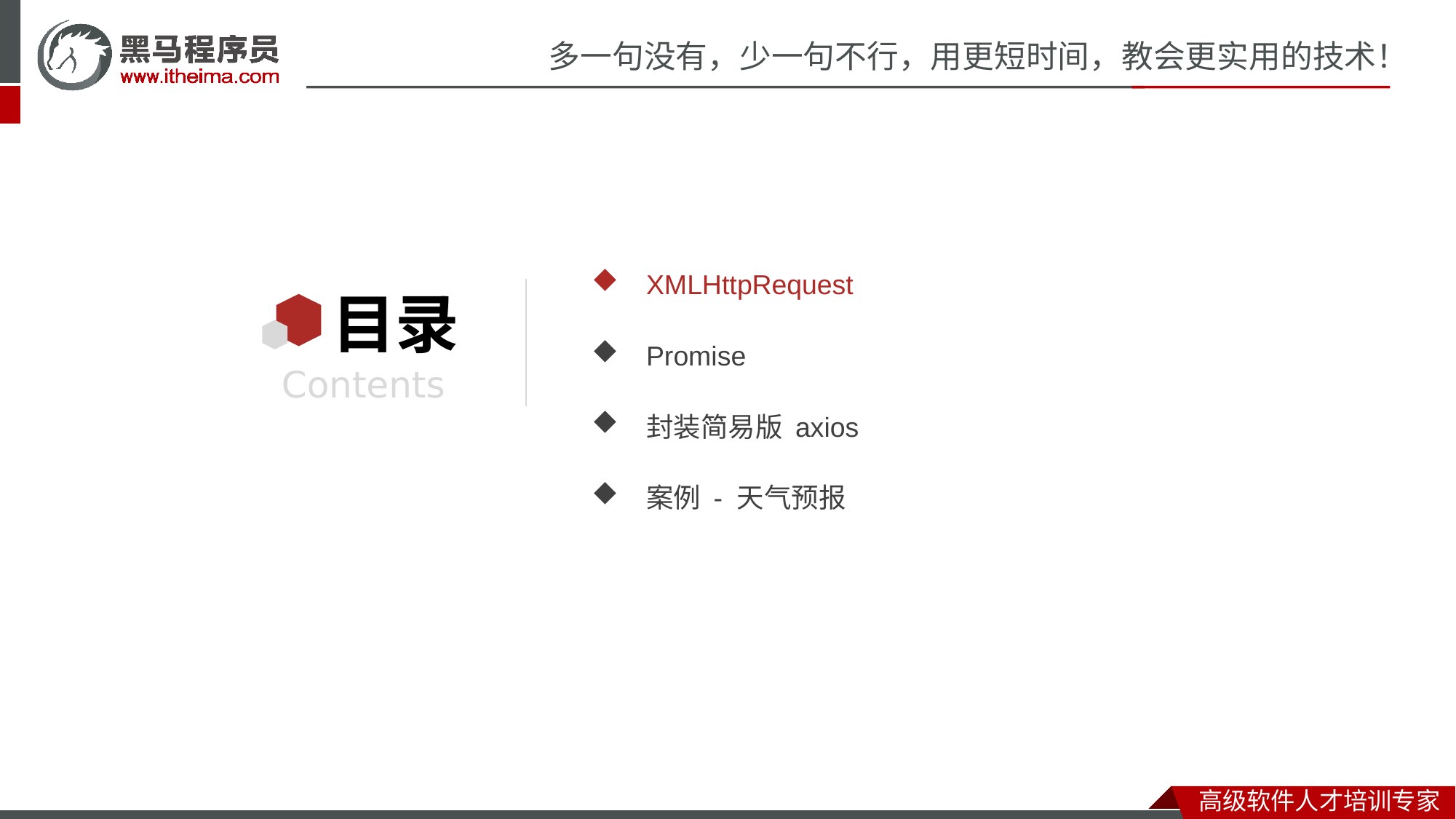

XMLHttpRequest
Promise
封装简易版 axios
案例 - 天气预报